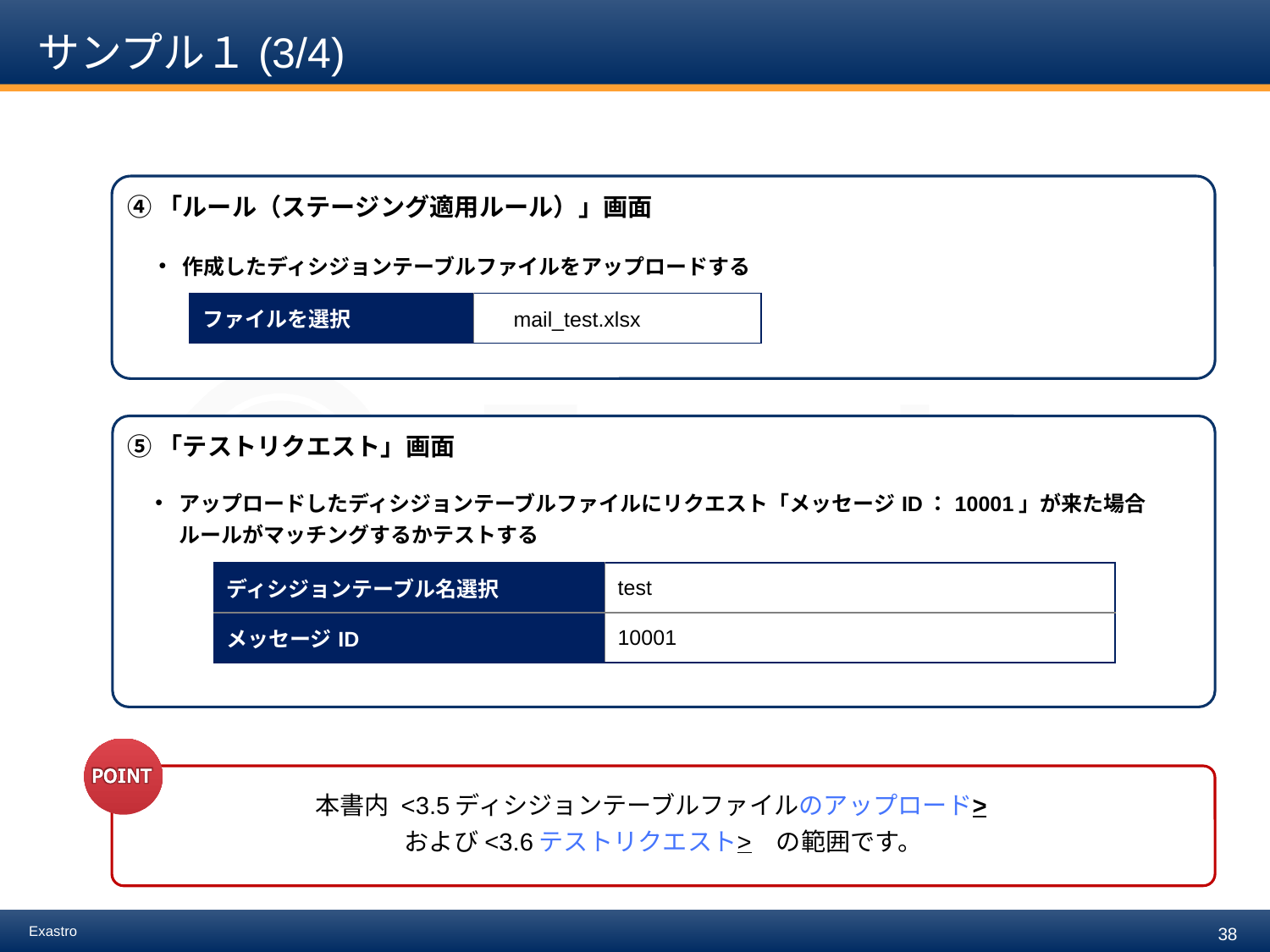

# サンプル１(3/4)
④「ルール（ステージング適用ルール）」画面
⑤「テストリクエスト」画面

本書内 <3.5 ディシジョンテーブルファイルのアップロード>
および<3.6 テストリクエスト>　の範囲です。
| 作成したディシジョンテーブルファイルをアップロードする |  |  |  |
| --- | --- | --- | --- |
|  | ファイルを選択 | mail\_test.xlsx |  |
|  |  |  |  |
| アップロードしたディシジョンテーブルファイルにリクエスト「メッセージID：10001」が来た場合ルールがマッチングするかテストする |  |  |  |
| --- | --- | --- | --- |
|  | ディシジョンテーブル名選択 | test |  |
|  | メッセージID | 10001 |  |
|  |  |  |  |